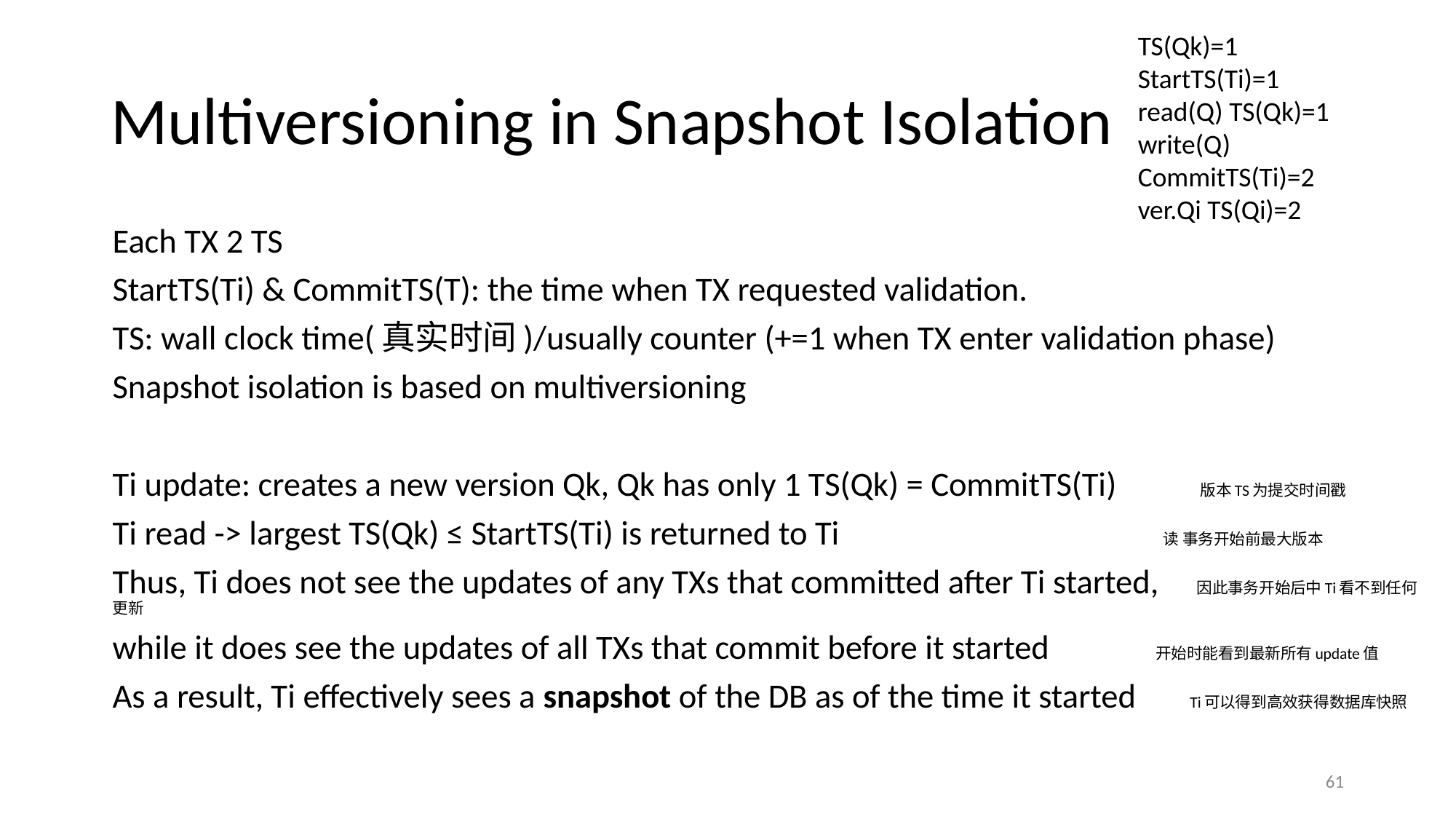

TS(Qk)=1
StartTS(Ti)=1
read(Q) TS(Qk)=1
write(Q)
CommitTS(Ti)=2
ver.Qi TS(Qi)=2
# Multiversioning in Snapshot Isolation
Each TX 2 TS
StartTS(Ti) & CommitTS(T): the time when TX requested validation.
TS: wall clock time(真实时间)/usually counter (+=1 when TX enter validation phase)
Snapshot isolation is based on multiversioning

Ti update: creates a new version Qk, Qk has only 1 TS(Qk) = CommitTS(Ti)          版本TS为提交时间戳
Ti read -> largest TS(Qk) ≤ StartTS(Ti) is returned to Ti 			           读 事务开始前最大版本
Thus, Ti does not see the updates of any TXs that committed after Ti started,    因此事务开始后中Ti看不到任何更新
while it does see the updates of all TXs that commit before it started 	          开始时能看到最新所有update值
As a result, Ti effectively sees a snapshot of the DB as of the time it started       Ti可以得到高效获得数据库快照
61